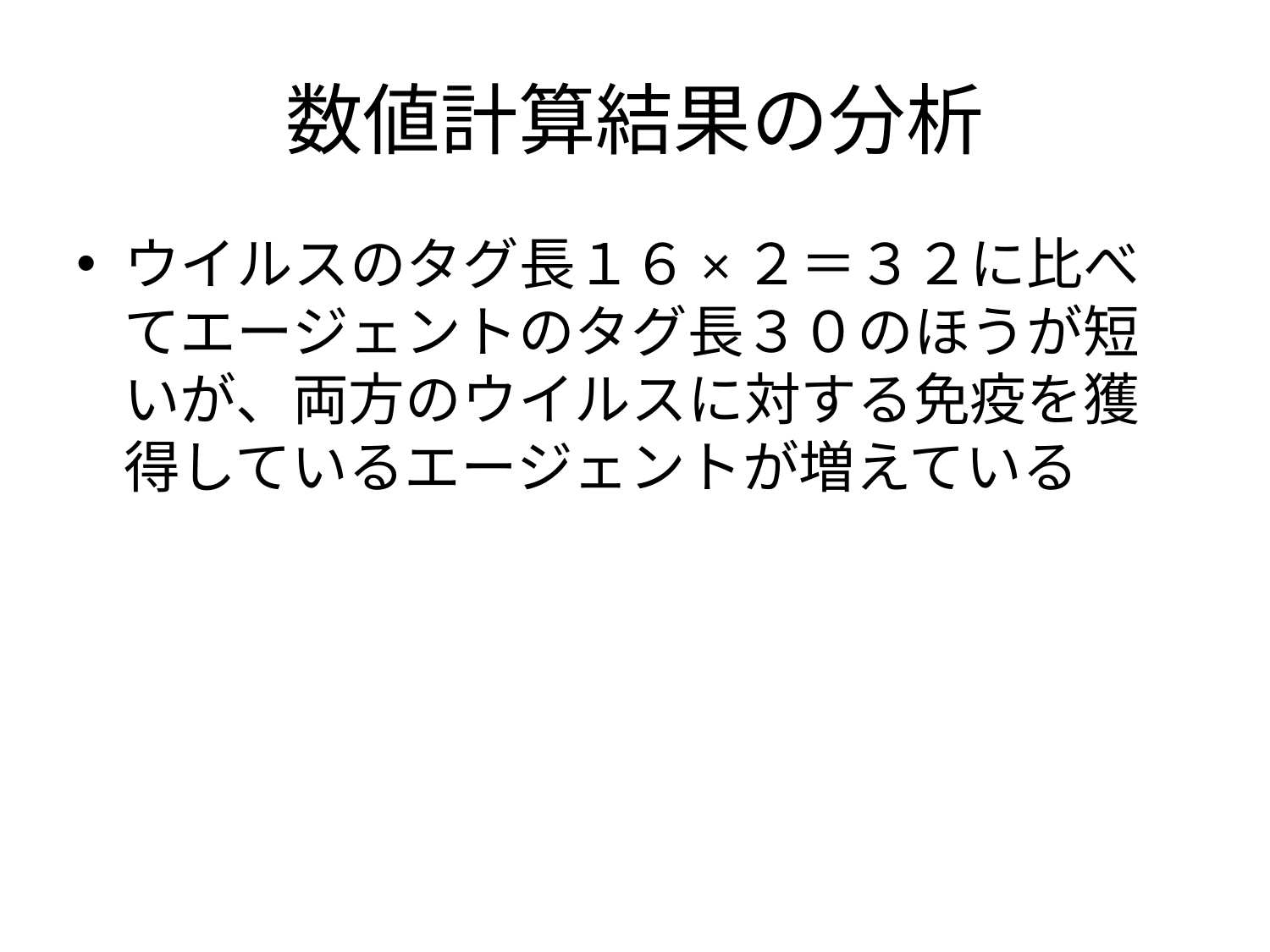

# 数値計算結果の分析
ウイルスのタグ長１６×２＝３２に比べてエージェントのタグ長３０のほうが短いが、両方のウイルスに対する免疫を獲得しているエージェントが増えている